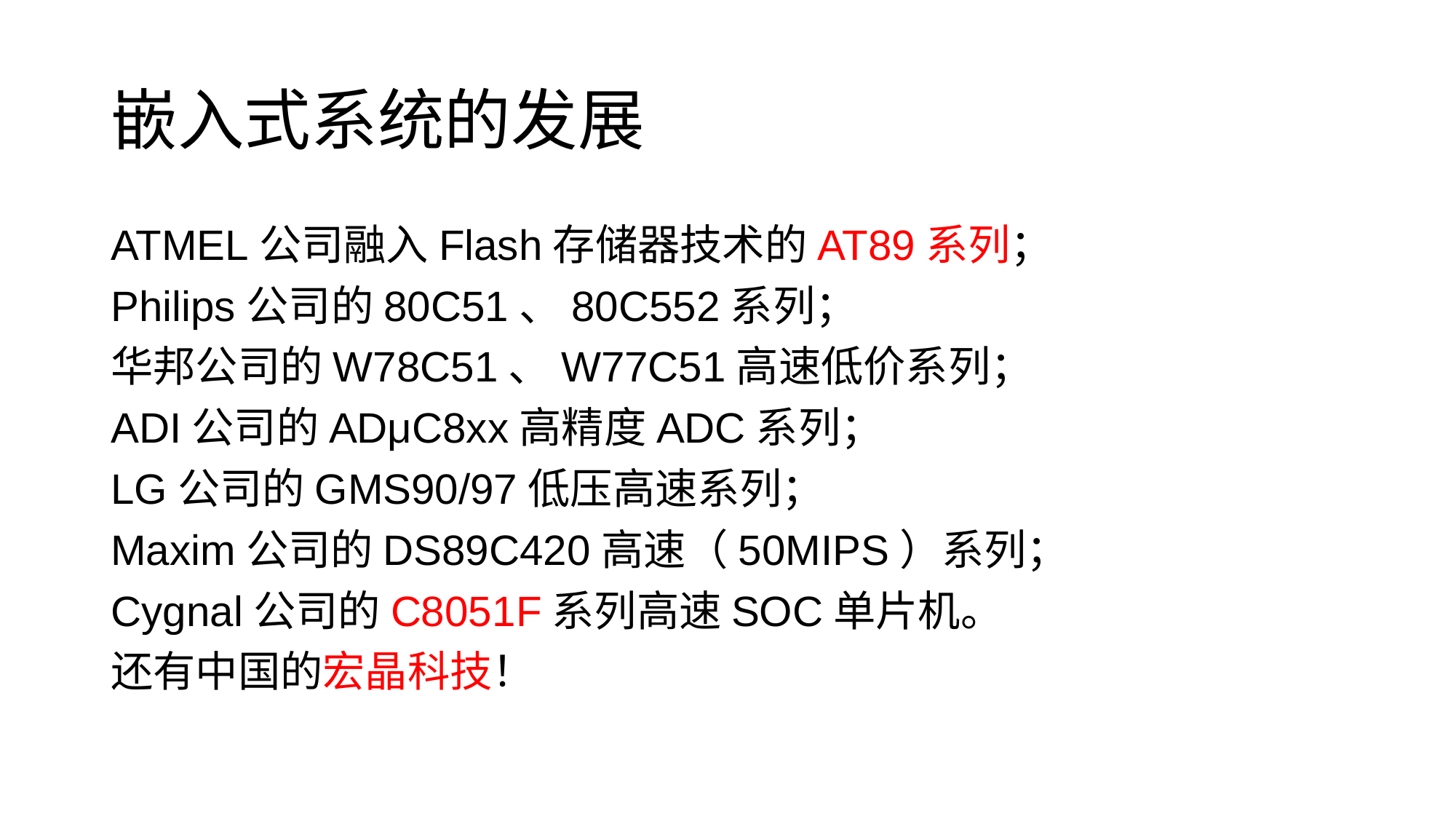

# 嵌入式系统的发展
ATMEL公司融入Flash存储器技术的AT89系列；
Philips公司的80C51、80C552系列；
华邦公司的W78C51、W77C51高速低价系列；
ADI公司的ADμC8xx高精度ADC系列；
LG公司的GMS90/97低压高速系列；
Maxim公司的DS89C420高速（50MIPS）系列；
Cygnal公司的C8051F系列高速SOC单片机。
还有中国的宏晶科技！